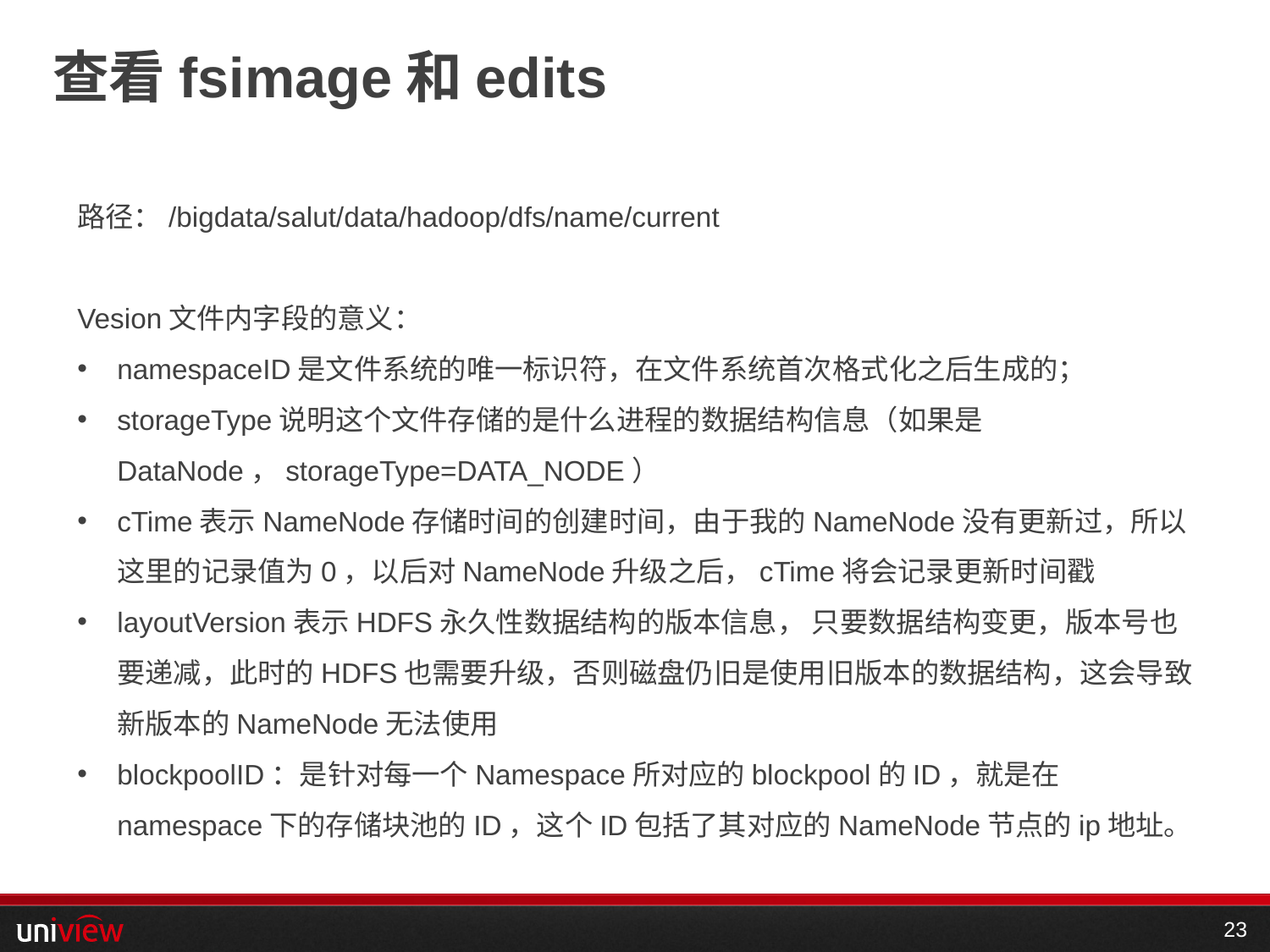

# 查看fsimage和edits
路径：/bigdata/salut/data/hadoop/dfs/name/current

Vesion文件内字段的意义：
namespaceID是文件系统的唯一标识符，在文件系统首次格式化之后生成的；
storageType说明这个文件存储的是什么进程的数据结构信息（如果是DataNode，storageType=DATA_NODE）
cTime表示NameNode存储时间的创建时间，由于我的NameNode没有更新过，所以这里的记录值为0，以后对NameNode升级之后，cTime将会记录更新时间戳
layoutVersion表示HDFS永久性数据结构的版本信息， 只要数据结构变更，版本号也要递减，此时的HDFS也需要升级，否则磁盘仍旧是使用旧版本的数据结构，这会导致新版本的NameNode无法使用
blockpoolID：是针对每一个Namespace所对应的blockpool的ID，就是在namespace下的存储块池的ID，这个ID包括了其对应的NameNode节点的ip地址。